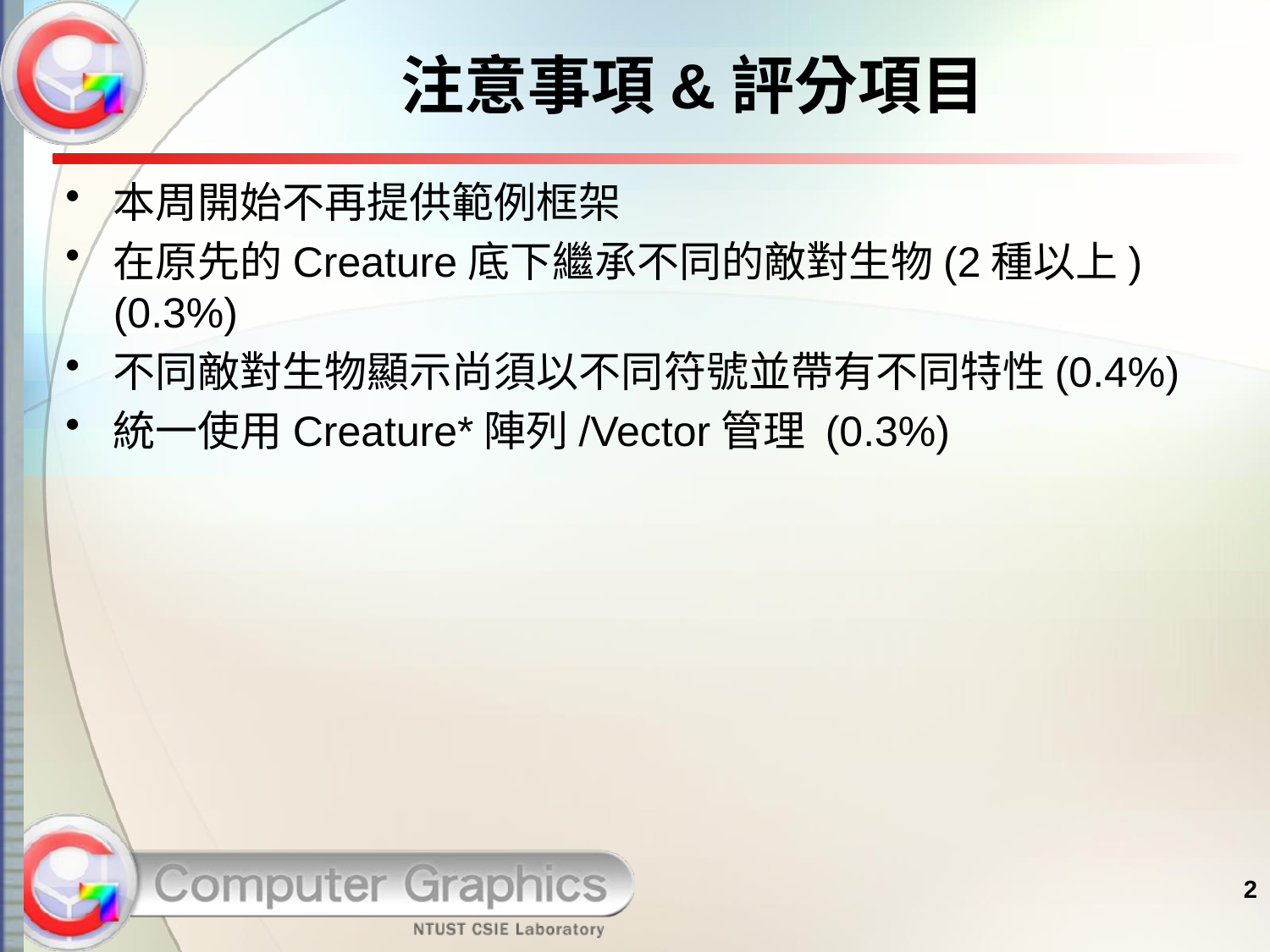

# 注意事項&評分項目
本周開始不再提供範例框架
在原先的Creature底下繼承不同的敵對生物(2種以上) (0.3%)
不同敵對生物顯示尚須以不同符號並帶有不同特性(0.4%)
統一使用Creature*陣列/Vector管理 (0.3%)

2